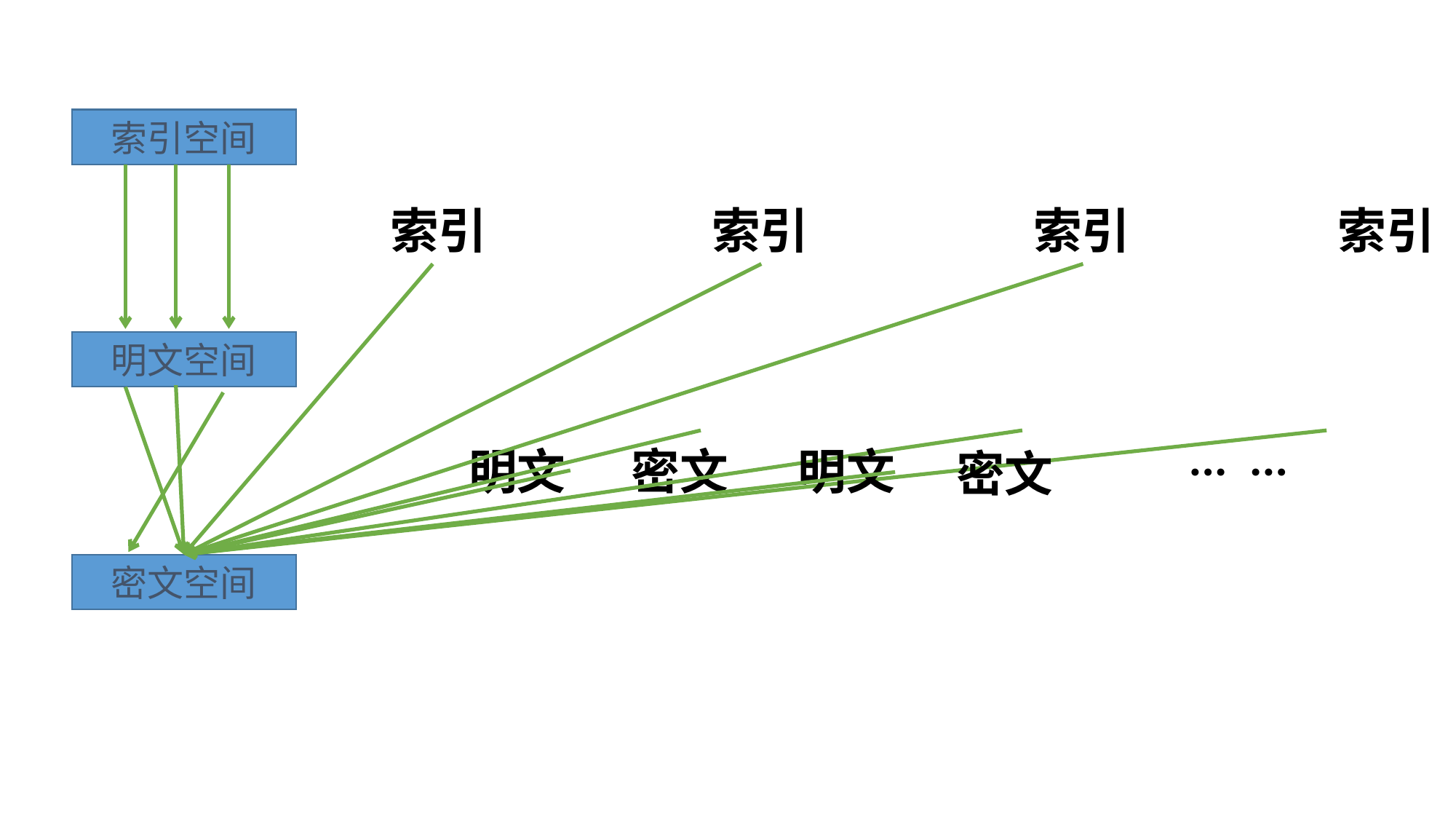

索引空间
索引
索引
索引
索引
明文空间
...  ...
明文
密文
明文
密文
密文空间